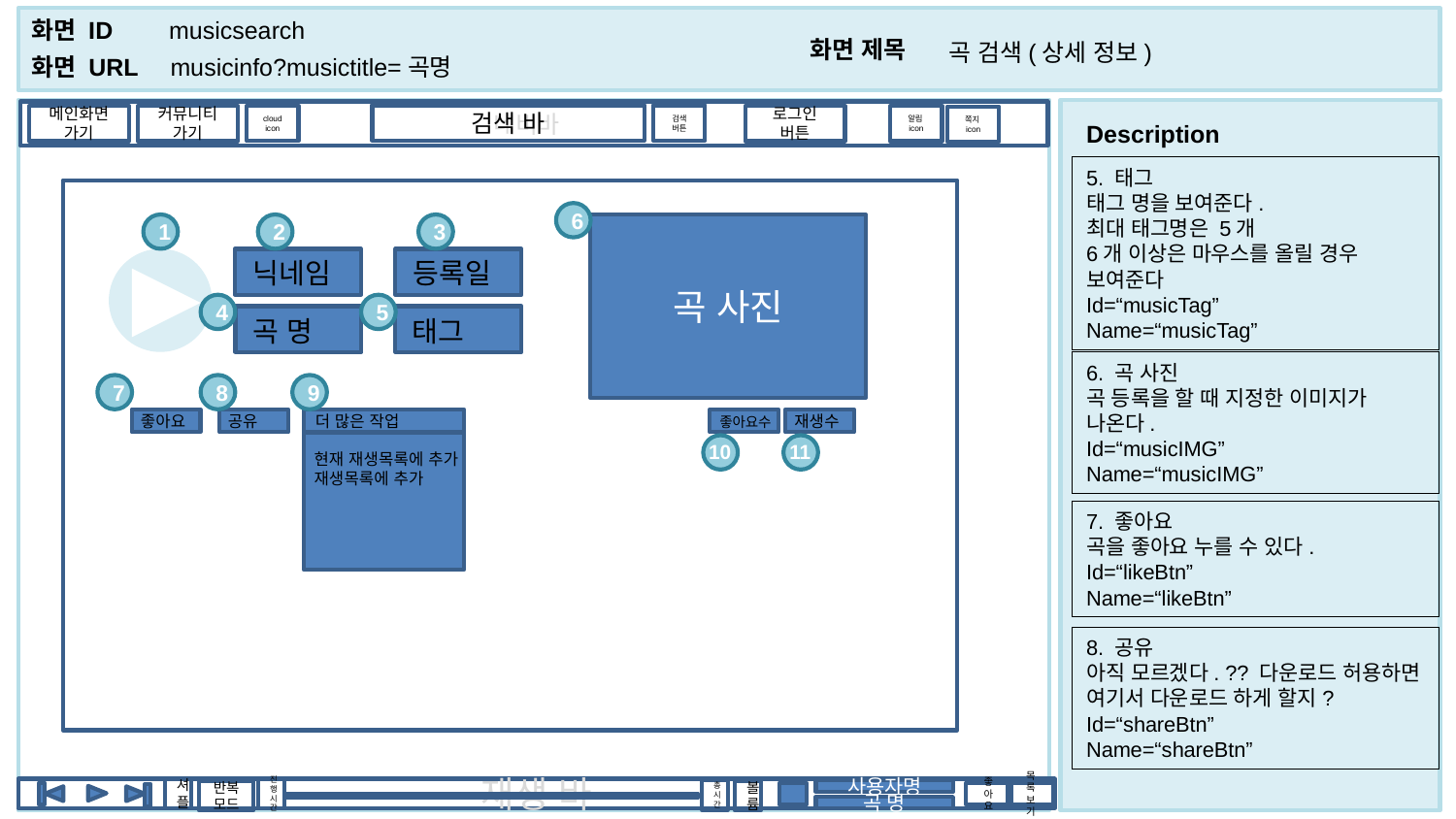

musicsearch
곡 검색(상세 정보)
musicinfo?musictitle=곡명
1
      네비바
검색 바
검색
버튼
cloud
icon
메인화면
가기
커뮤니티가기
로그인
버튼
알림icon
쪽지icon
2
5. 태그
태그 명을 보여준다.
최대 태그명은 5개
6개 이상은 마우스를 올릴 경우 보여준다
Id=“musicTag”
Name=“musicTag”
3

6
1
2
3
곡 사진
4

닉네임

등록일

곡 명

태그

5
4
5
10

6. 곡 사진
곡 등록을 할 때 지정한 이미지가 나온다.
Id=“musicIMG”
Name=“musicIMG”
7
8
9
좋아요
공유
더 많은 작업
재생수
좋아요수
11

10

11

현재 재생목록에 추가
재생목록에 추가
7. 좋아요
곡을 좋아요 누를 수 있다.
Id=“likeBtn”
Name=“likeBtn”
8. 공유
아직 모르겠다. ?? 다운로드 허용하면 여기서 다운로드 하게 할지?
Id=“shareBtn”
Name=“shareBtn”
셔플
진행시간
재생 바
총시간
사용자명
볼륨
반복 모드

좋아요
목록
보기

곡 명